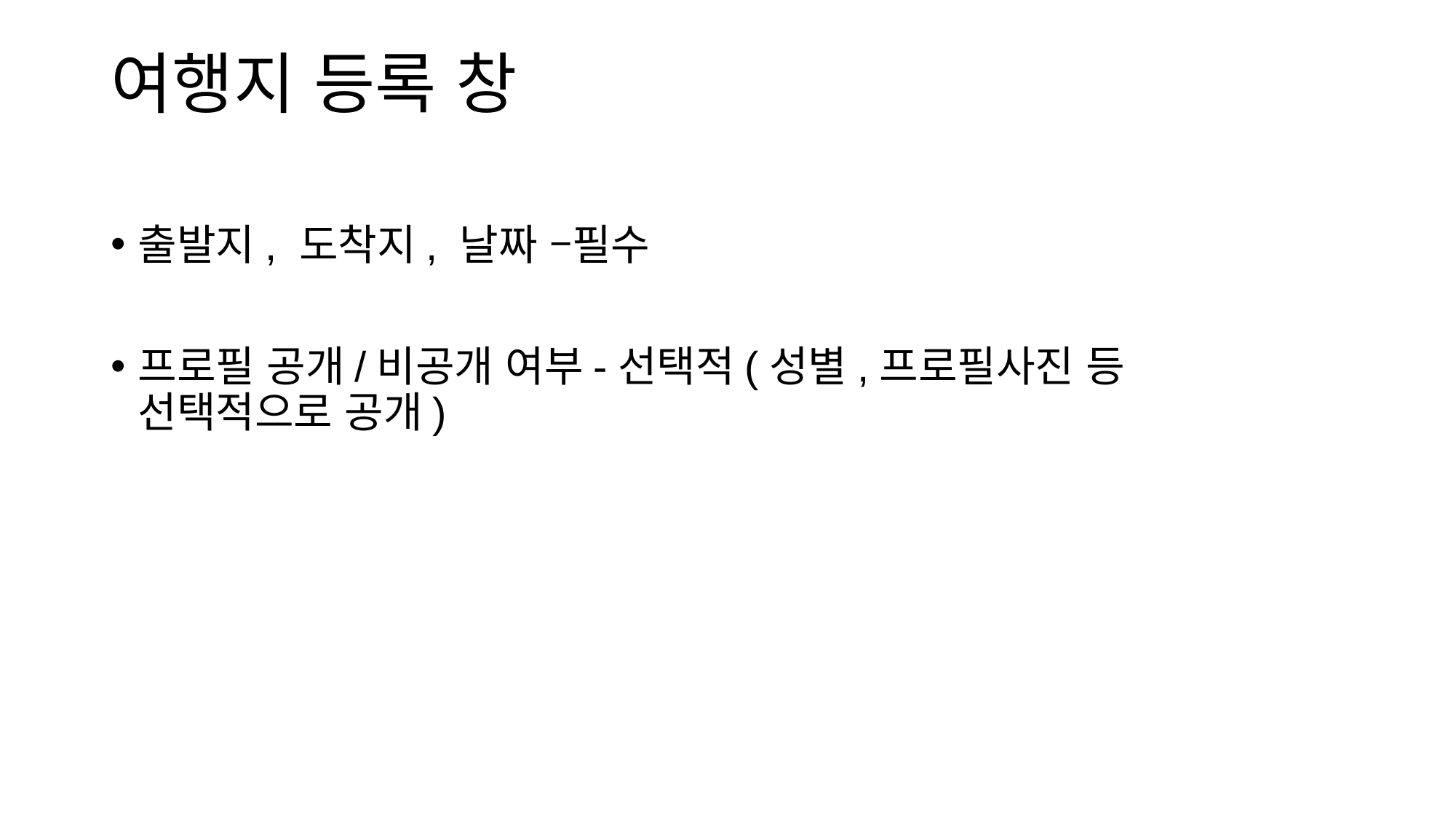

# 여행지 등록 창
출발지, 도착지, 날짜 –필수

프로필 공개/비공개 여부-선택적(성별,프로필사진 등 선택적으로 공개)